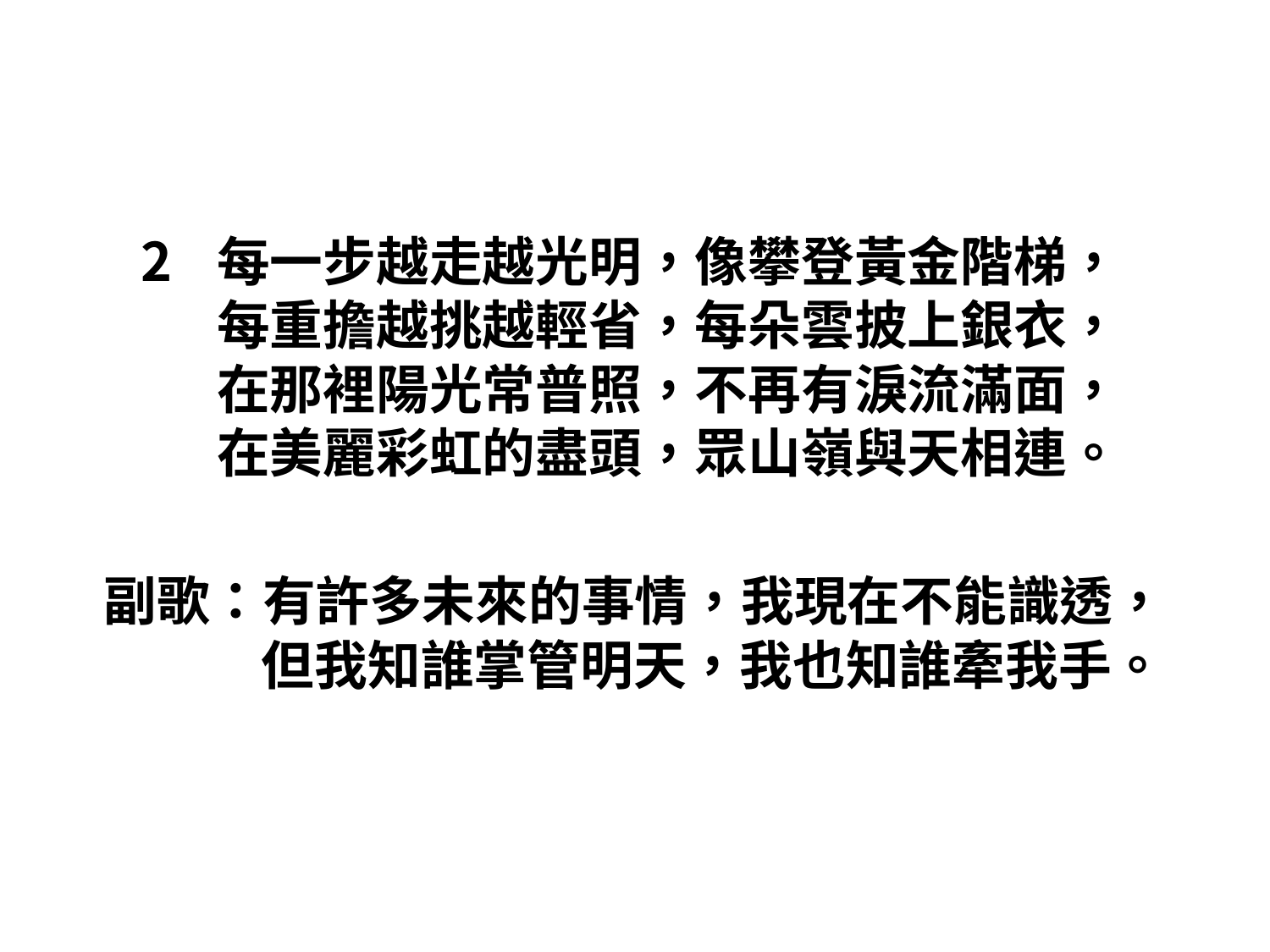

#
每一步越走越光明，像攀登黃金階梯，
每重擔越挑越輕省，每朵雲披上銀衣，
在那裡陽光常普照，不再有淚流滿面，
在美麗彩虹的盡頭，眾山嶺與天相連。

副歌：有許多未來的事情，我現在不能識透，
　   但我知誰掌管明天，我也知誰牽我手。